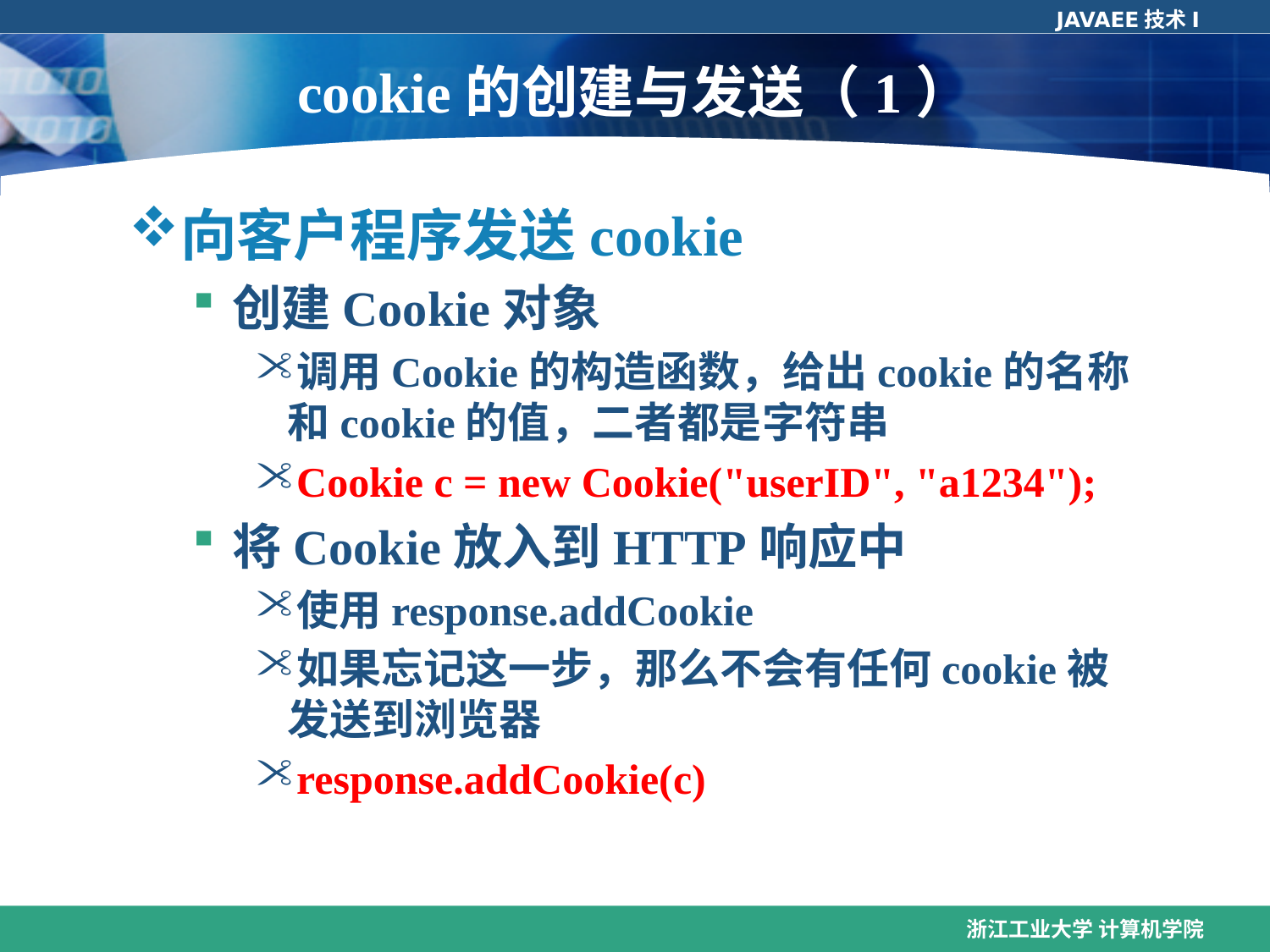

# cookie的创建与发送（1）
向客户程序发送cookie
创建Cookie对象
调用Cookie的构造函数，给出cookie的名称和cookie的值，二者都是字符串
Cookie c = new Cookie("userID", "a1234");
将Cookie放入到HTTP响应中
使用response.addCookie
如果忘记这一步，那么不会有任何cookie被发送到浏览器
response.addCookie(c)